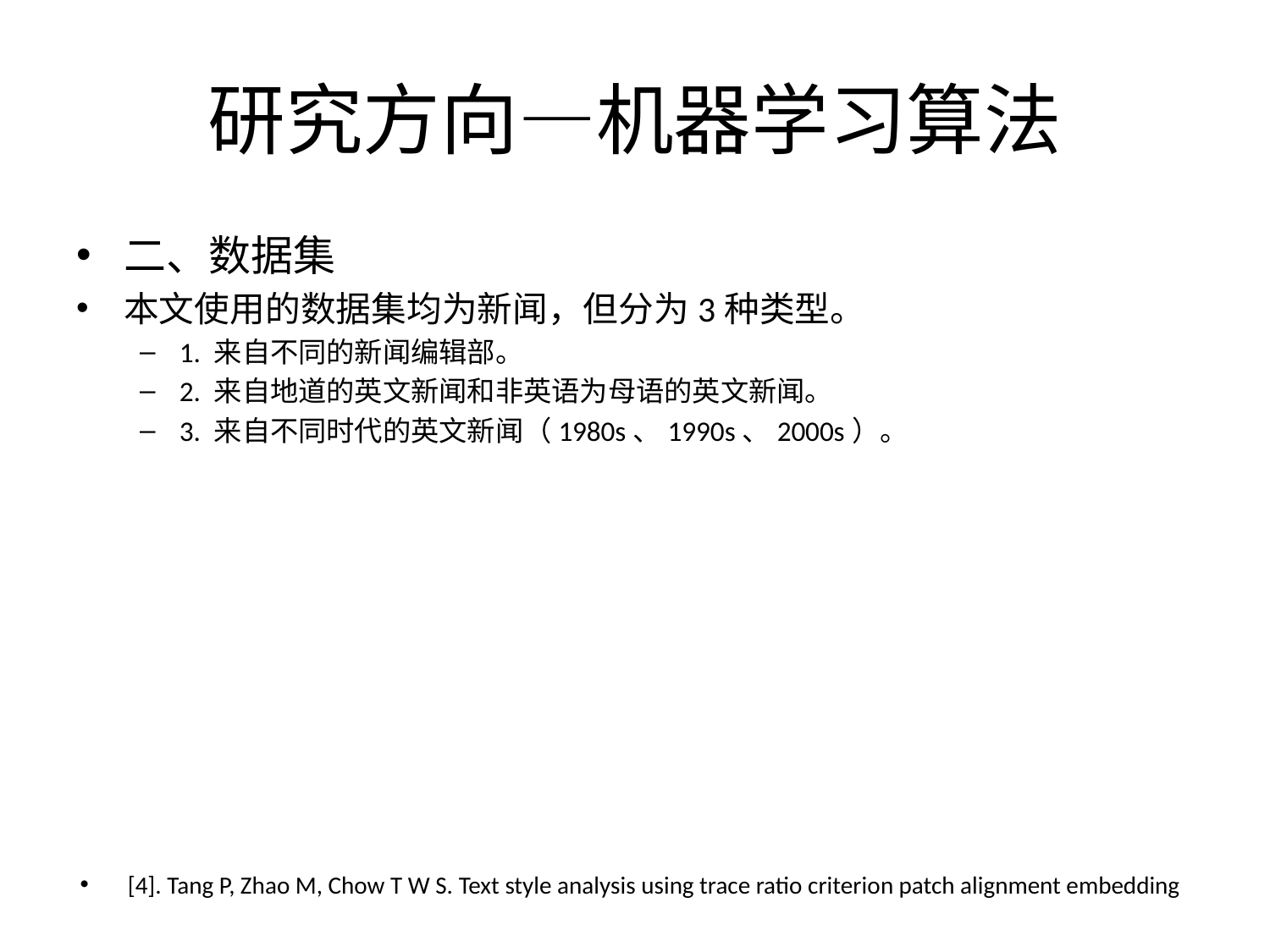

# 研究方向—机器学习算法
二、数据集
本文使用的数据集均为新闻，但分为3种类型。
1. 来自不同的新闻编辑部。
2. 来自地道的英文新闻和非英语为母语的英文新闻。
3. 来自不同时代的英文新闻（1980s、1990s、2000s）。

[4]. Tang P, Zhao M, Chow T W S. Text style analysis using trace ratio criterion patch alignment embedding